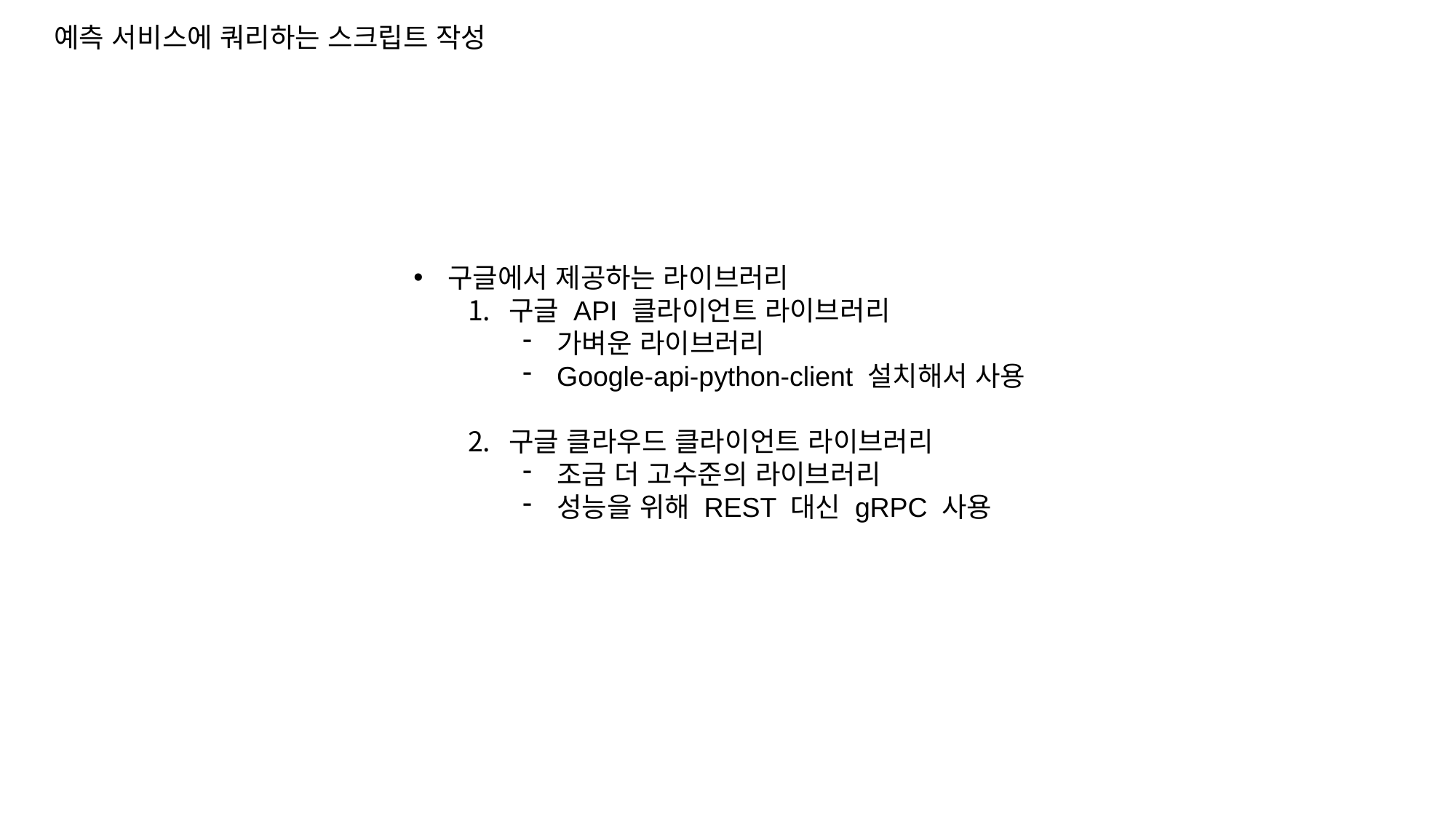

예측 서비스에 쿼리하는 스크립트 작성
구글에서 제공하는 라이브러리
구글 API 클라이언트 라이브러리
가벼운 라이브러리
Google-api-python-client 설치해서 사용

구글 클라우드 클라이언트 라이브러리
조금 더 고수준의 라이브러리
성능을 위해 REST 대신 gRPC 사용